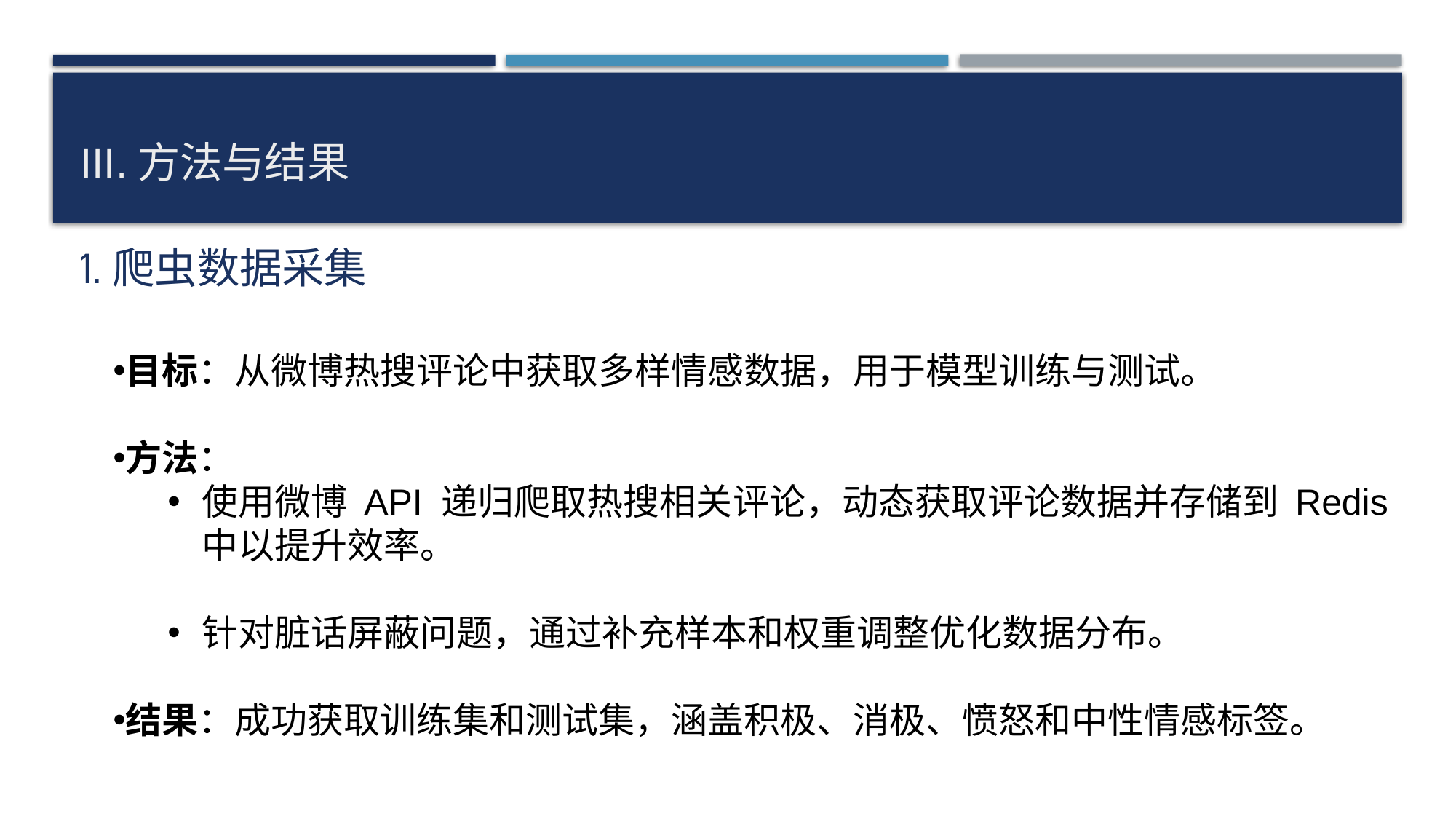

# III.方法与结果
1.爬虫数据采集

目标：从微博热搜评论中获取多样情感数据，用于模型训练与测试。

方法：
使用微博 API 递归爬取热搜相关评论，动态获取评论数据并存储到 Redis 中以提升效率。

针对脏话屏蔽问题，通过补充样本和权重调整优化数据分布。

结果：成功获取训练集和测试集，涵盖积极、消极、愤怒和中性情感标签。